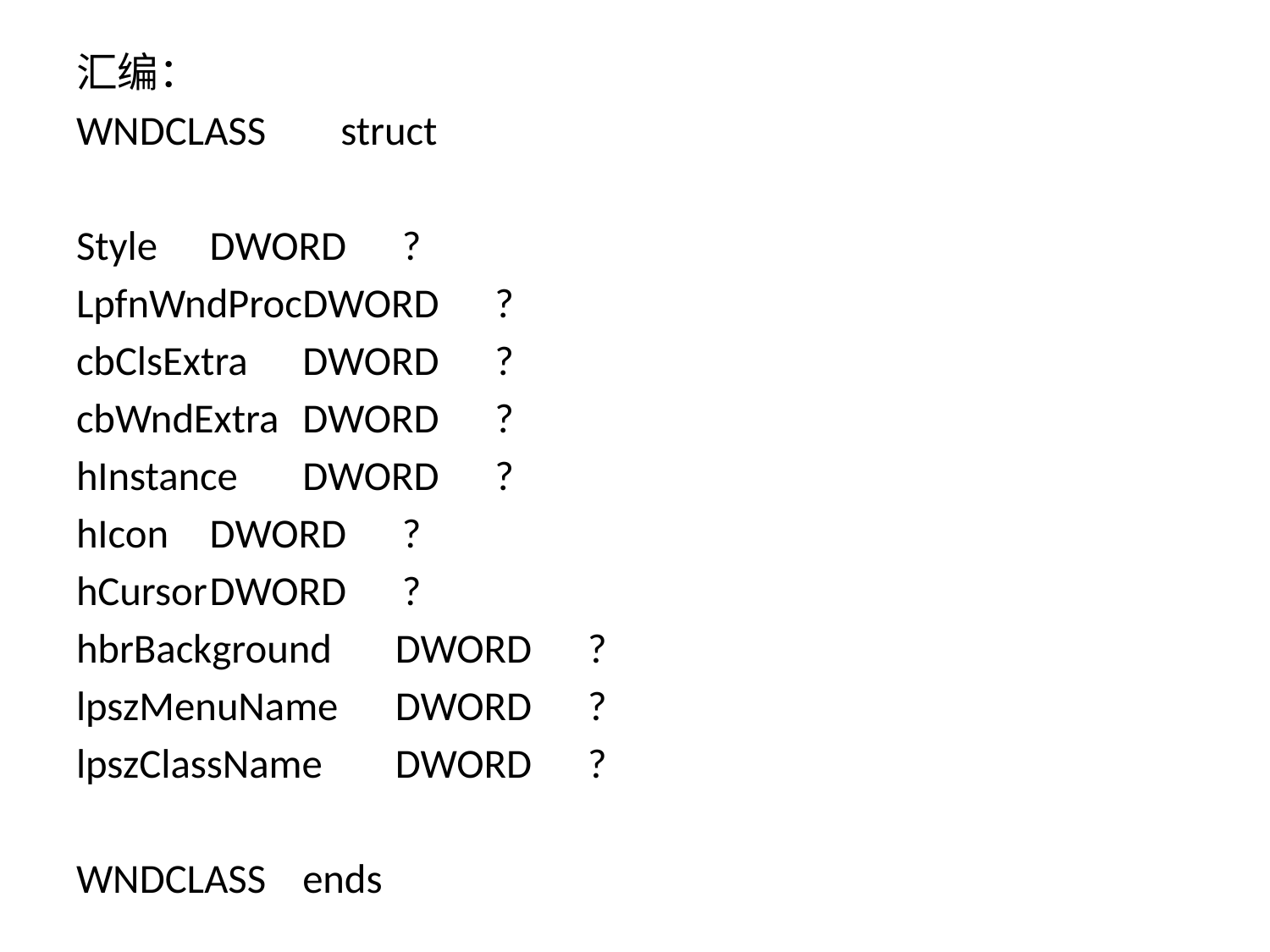

汇编：
WNDCLASS        struct

Style			DWORD      ?
LpfnWndProc	DWORD      ?
cbClsExtra 		DWORD      ?
cbWndExtra		DWORD      ?
hInstance		DWORD      ?
hIcon			DWORD      ?
hCursor		DWORD      ?
hbrBackground	DWORD      ?
lpszMenuName 	DWORD      ?
lpszClassName	DWORD      ?

WNDCLASS			ends